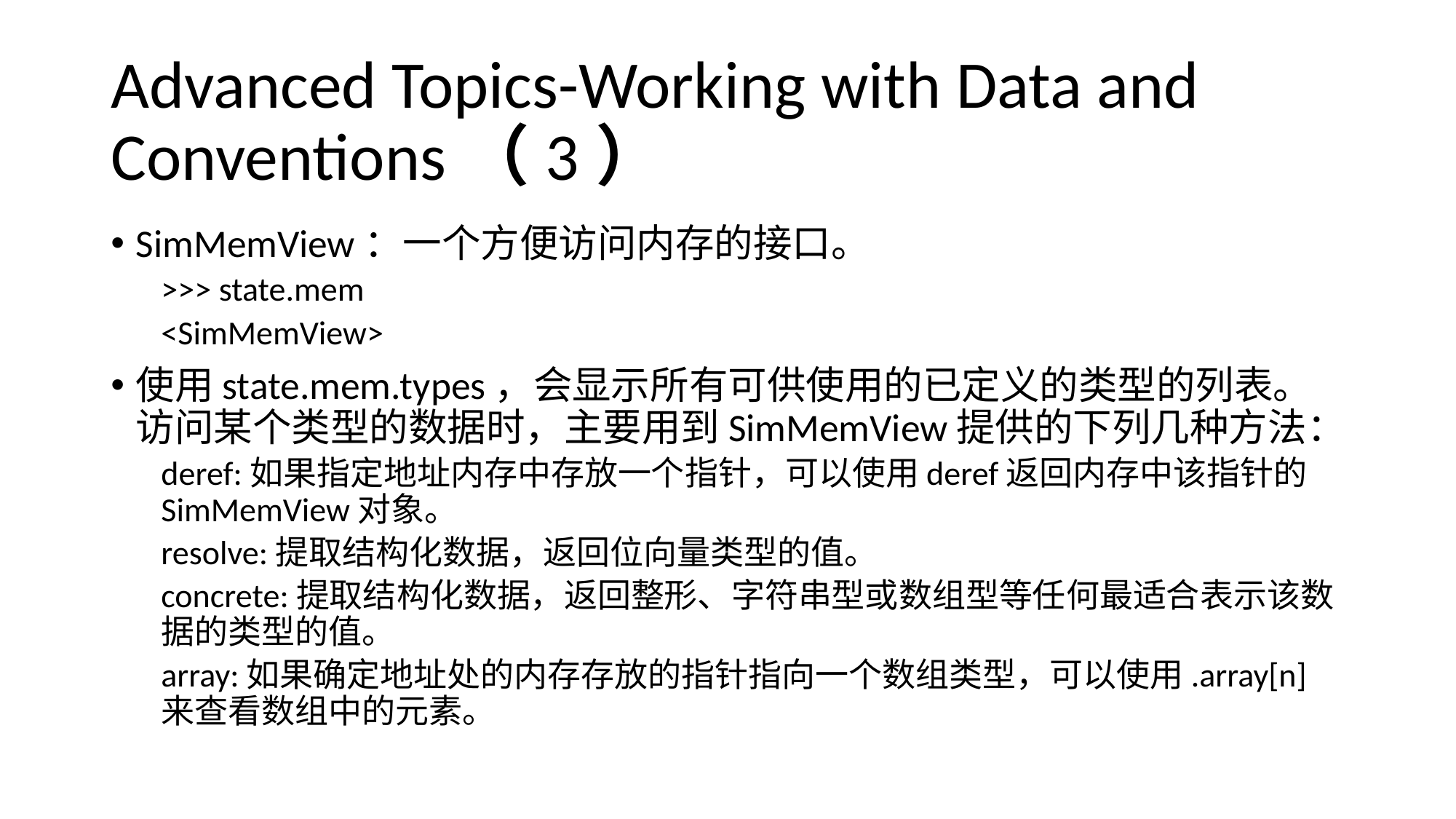

# Advanced Topics-Working with Data and Conventions（3）
SimMemView：一个方便访问内存的接口。
>>> state.mem
<SimMemView>
使用state.mem.types，会显示所有可供使用的已定义的类型的列表。访问某个类型的数据时，主要用到SimMemView提供的下列几种方法：
deref:如果指定地址内存中存放一个指针，可以使用deref返回内存中该指针的SimMemView对象。
resolve:提取结构化数据，返回位向量类型的值。
concrete:提取结构化数据，返回整形、字符串型或数组型等任何最适合表示该数据的类型的值。
array:如果确定地址处的内存存放的指针指向一个数组类型，可以使用.array[n]来查看数组中的元素。